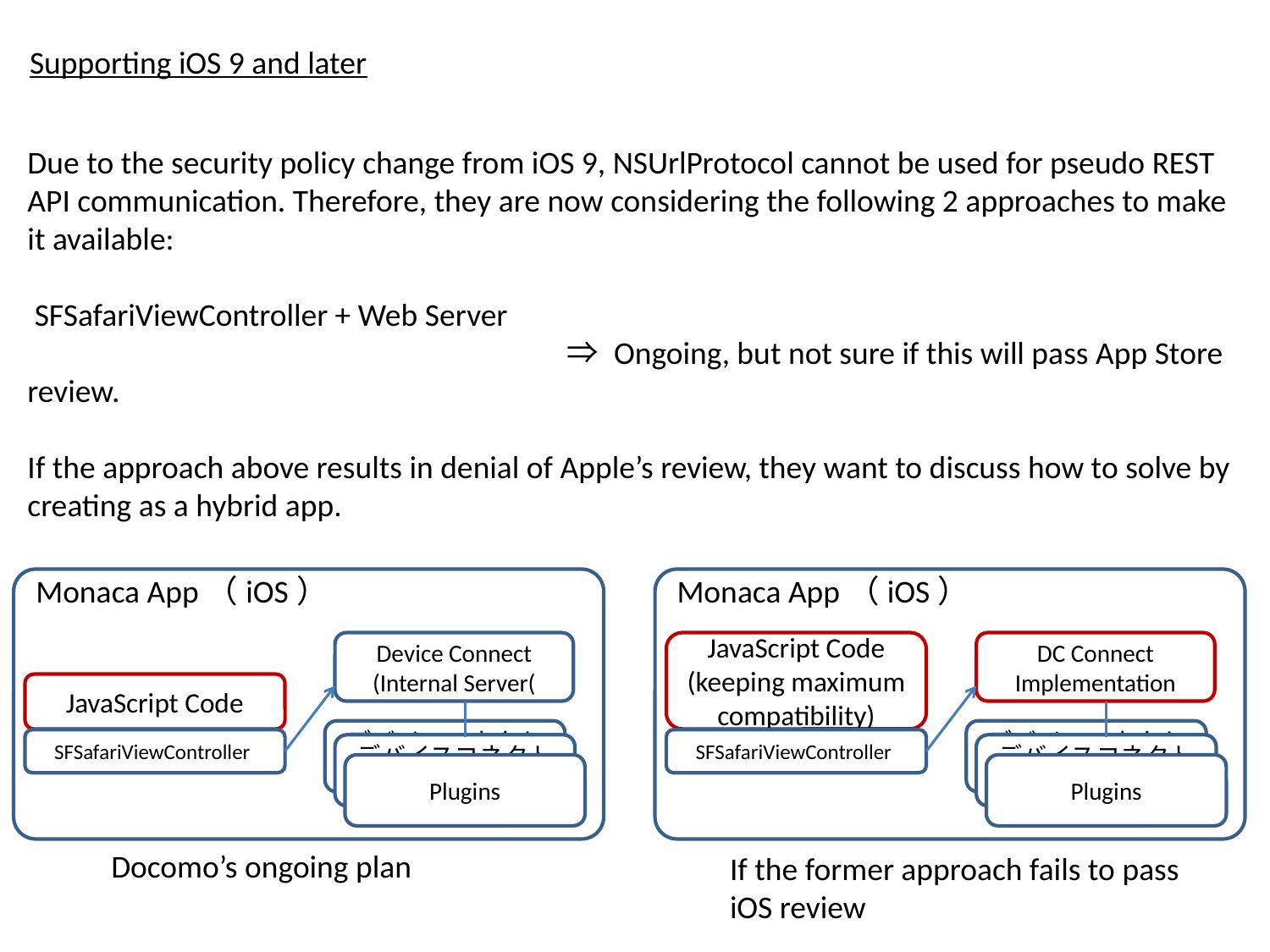

Supporting iOS 9 and later
Due to the security policy change from iOS 9, NSUrlProtocol cannot be used for pseudo REST API communication. Therefore, they are now considering the following 2 approaches to make it available:

 SFSafariViewController + Web Server
　　　　　　　　　　　　　　　　　⇒ Ongoing, but not sure if this will pass App Store review.

If the approach above results in denial of Apple’s review, they want to discuss how to solve by creating as a hybrid app.
Monaca App（iOS）
Monaca App（iOS）

Device Connect
(Internal Server(
JavaScript Code
(keeping maximum compatibility)
DC Connect
Implementation
JavaScript Code
デバイスコネクト
プラグイン
デバイスコネクト
プラグイン
SFSafariViewController
SFSafariViewController
デバイスコネクト
プラグイン
デバイスコネクト
プラグイン
Plugins
Plugins
Docomo’s ongoing plan
If the former approach fails to pass
iOS review